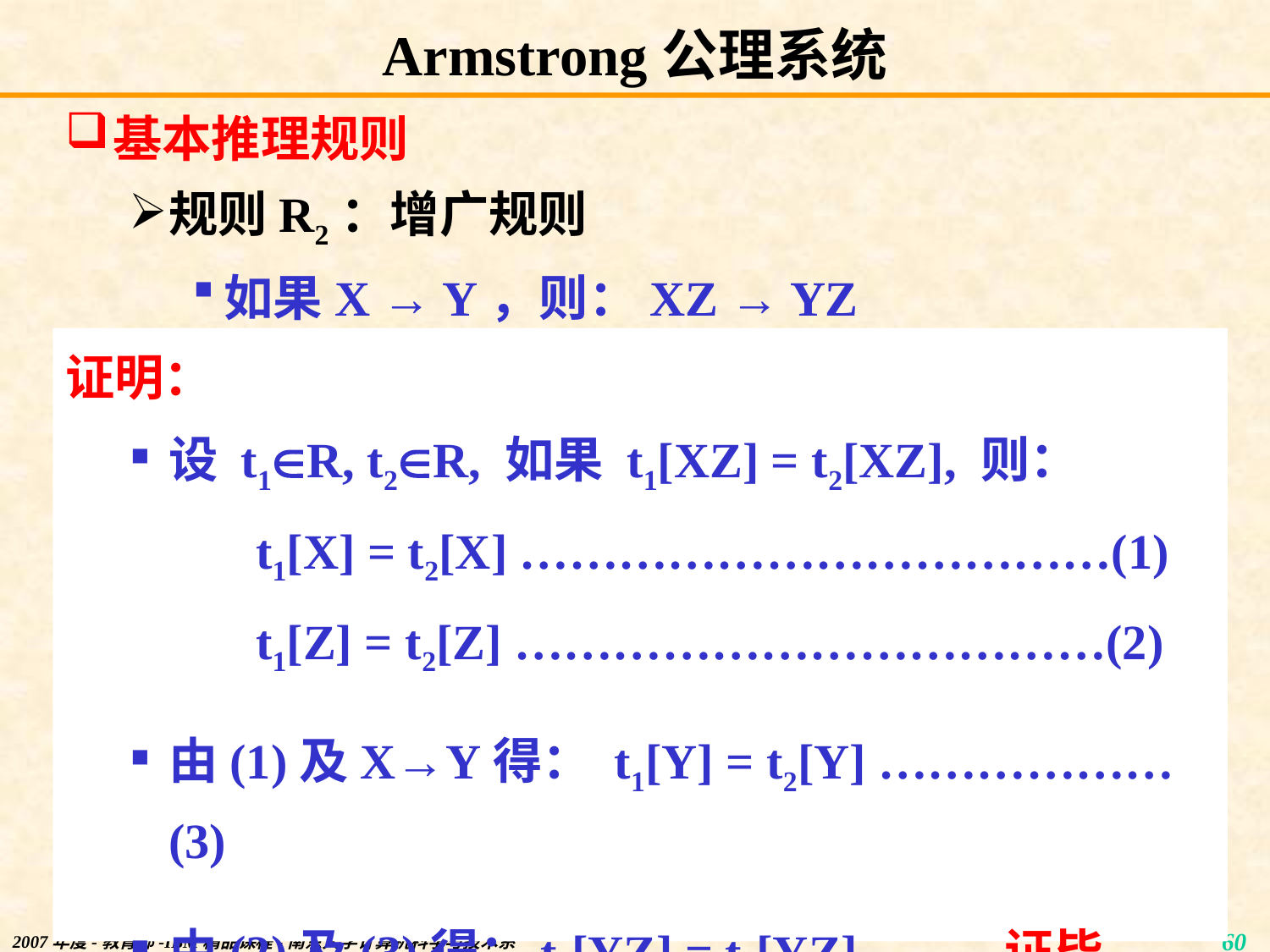

# Armstrong公理系统
基本推理规则
规则R2：增广规则
如果X → Y，则：XZ → YZ
证明：
设 t1∈R, t2∈R, 如果 t1[XZ] = t2[XZ], 则：
t1[X] = t2[X] ………………………………(1)
t1[Z] = t2[Z] ………………………………(2)

由(1)及X→Y得： t1[Y] = t2[Y] ………………(3)

由(2)及(3)得：t1[YZ] = t2[YZ]           证毕.
60
2007年度-教育部-IBM精品课程-南京大学计算机科学与技术系